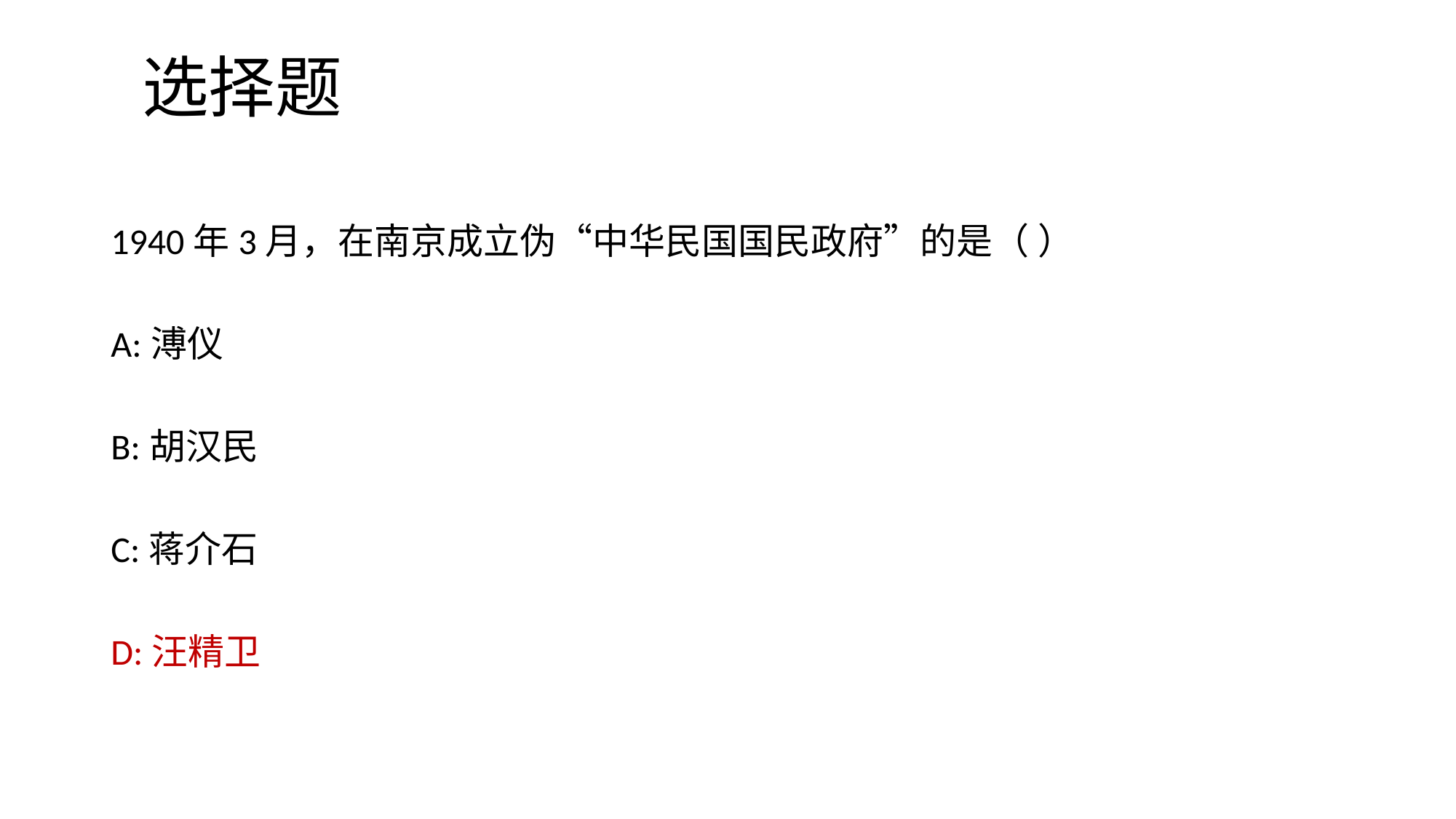

# 选择题
1940年3月，在南京成立伪“中华民国国民政府”的是（ ）
A:溥仪
B:胡汉民
C:蒋介石
D:汪精卫